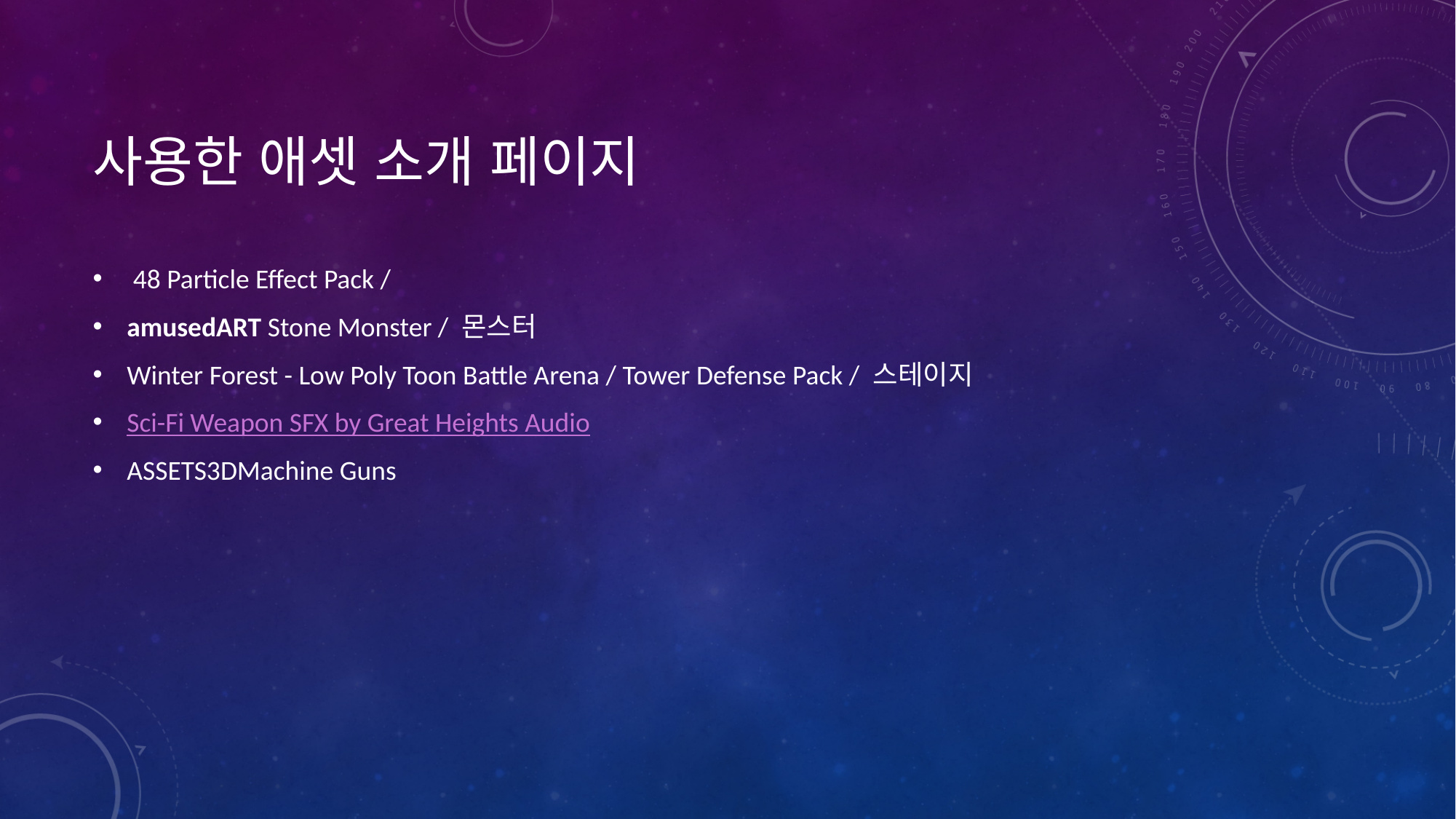

# 사용한 애셋 소개 페이지
 48 Particle Effect Pack /
amusedART Stone Monster / 몬스터
Winter Forest - Low Poly Toon Battle Arena / Tower Defense Pack / 스테이지
Sci-Fi Weapon SFX by Great Heights Audio
ASSETS3DMachine Guns